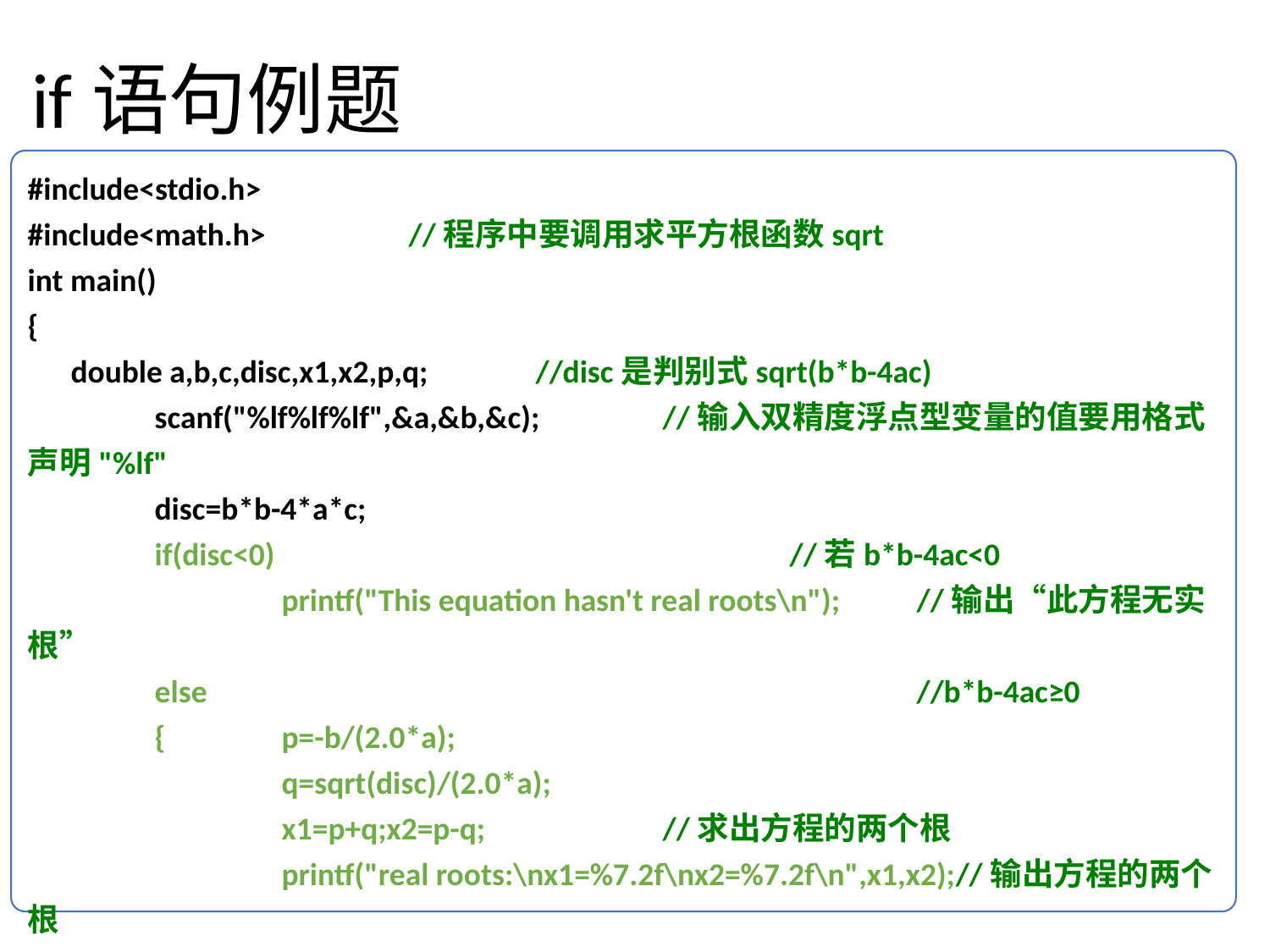

# if语句例题
#include<stdio.h>
#include<math.h>		//程序中要调用求平方根函数sqrt
int main()
{
      double a,b,c,disc,x1,x2,p,q;	//disc是判别式sqrt(b*b-4ac)
	scanf("%lf%lf%lf",&a,&b,&c);	//输入双精度浮点型变量的值要用格式声明"%lf"
	disc=b*b-4*a*c;
	if(disc<0)					//若b*b-4ac<0
		printf("This equation hasn't real roots\n");	//输出“此方程无实根”
	else						//b*b-4ac≥0
	{	p=-b/(2.0*a);
		q=sqrt(disc)/(2.0*a);
		x1=p+q;x2=p-q;		//求出方程的两个根
		printf("real roots:\nx1=%7.2f\nx2=%7.2f\n",x1,x2);//输出方程的两个根
	}
	return 0;
}